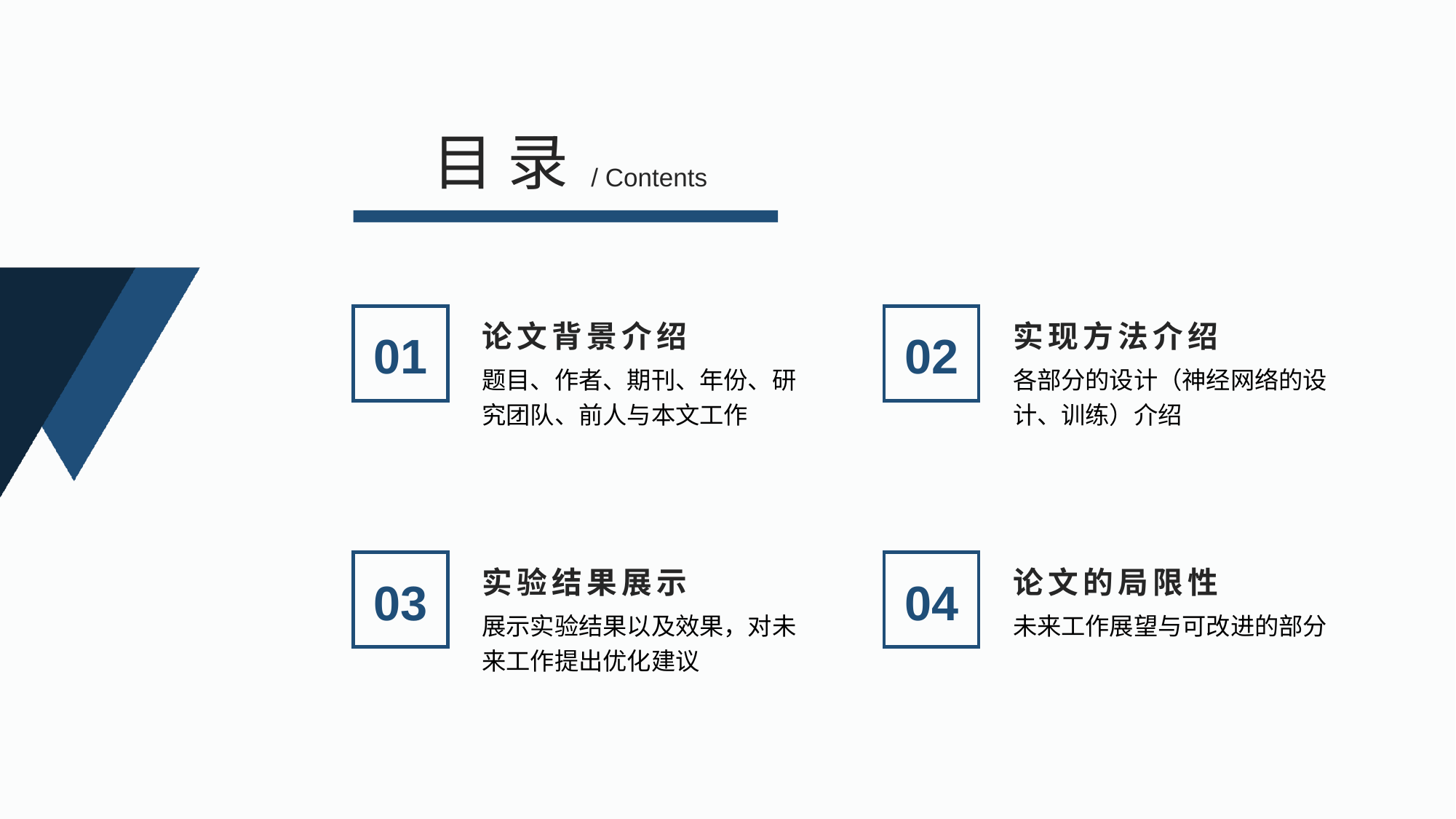

目 录
/ Contents

论文背景介绍
实现方法介绍

01
02
各部分的设计（神经网络的设计、训练）介绍

题目、作者、期刊、年份、研究团队、前人与本文工作

实验结果展示
论文的局限性

03
04
展示实验结果以及效果，对未来工作提出优化建议

未来工作展望与可改进的部分